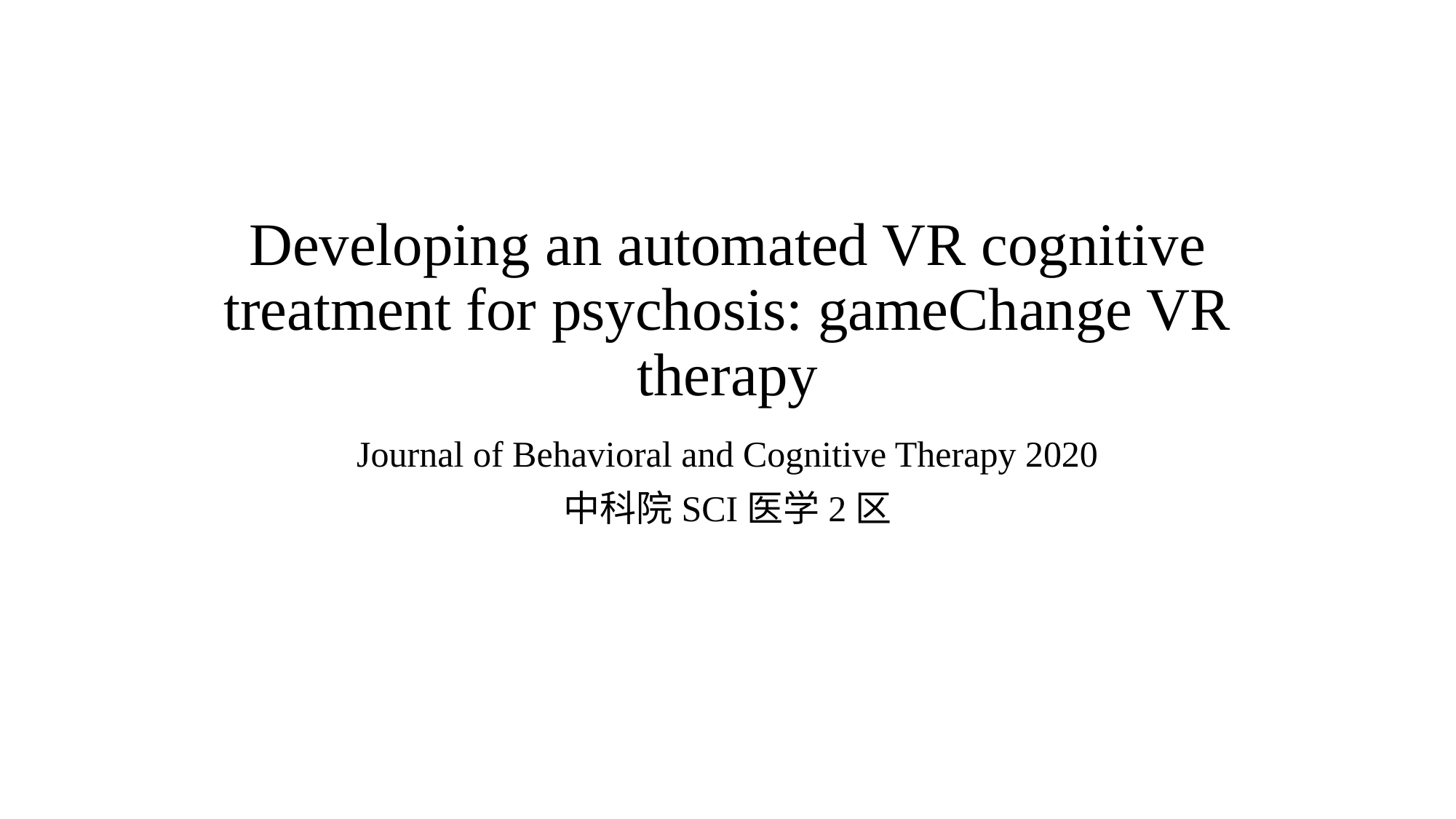

# Developing an automated VR cognitive treatment for psychosis: gameChange VR therapy
Journal of Behavioral and Cognitive Therapy 2020
中科院SCI医学2区